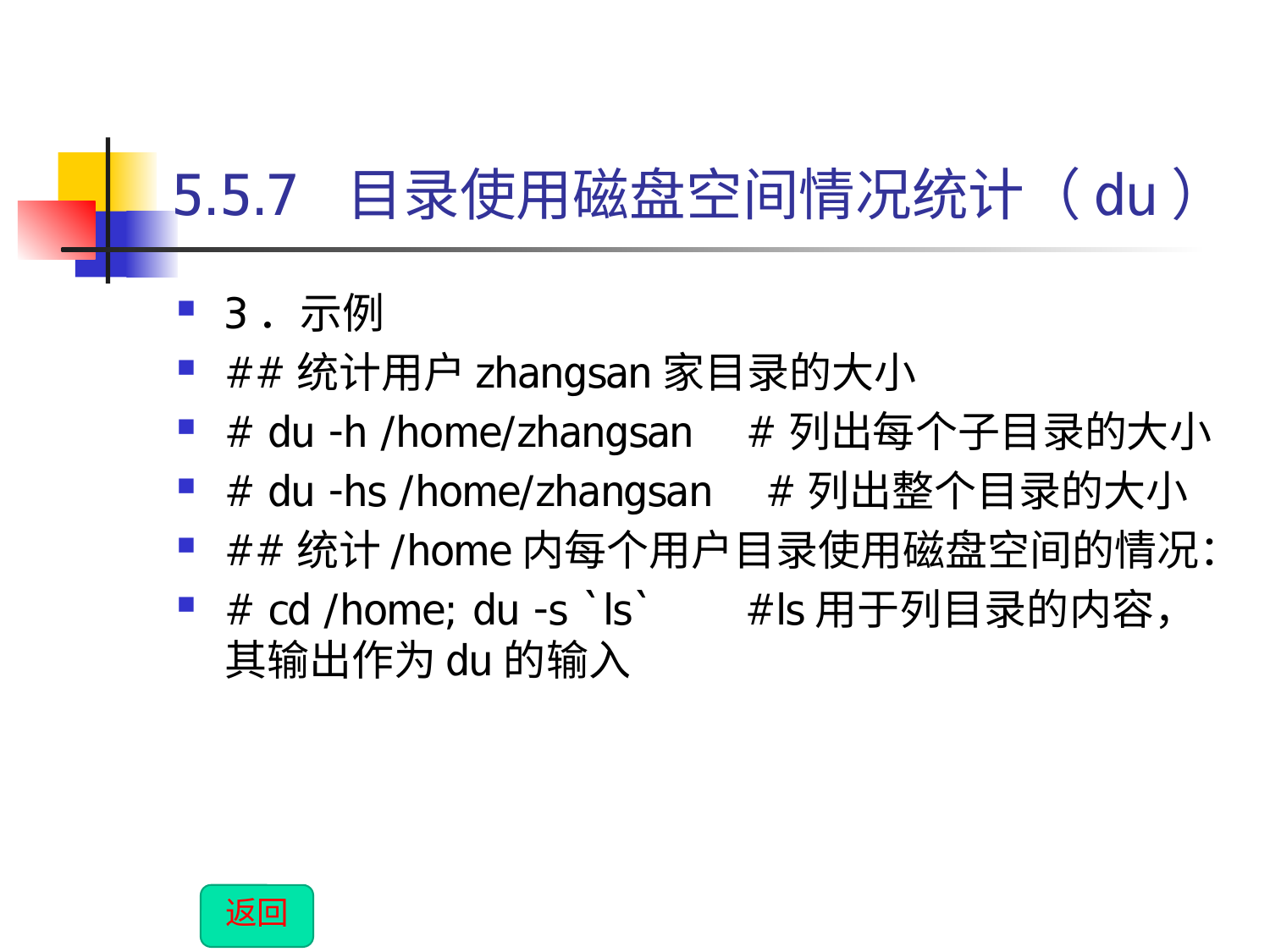

# 5.5.7  目录使用磁盘空间情况统计（du）
3．示例
##统计用户zhangsan家目录的大小
# du -h /home/zhangsan    #列出每个子目录的大小
# du -hs /home/zhangsan    #列出整个目录的大小
##统计/home内每个用户目录使用磁盘空间的情况：
# cd /home; du -s `ls`	 #ls用于列目录的内容，其输出作为du的输入
返回